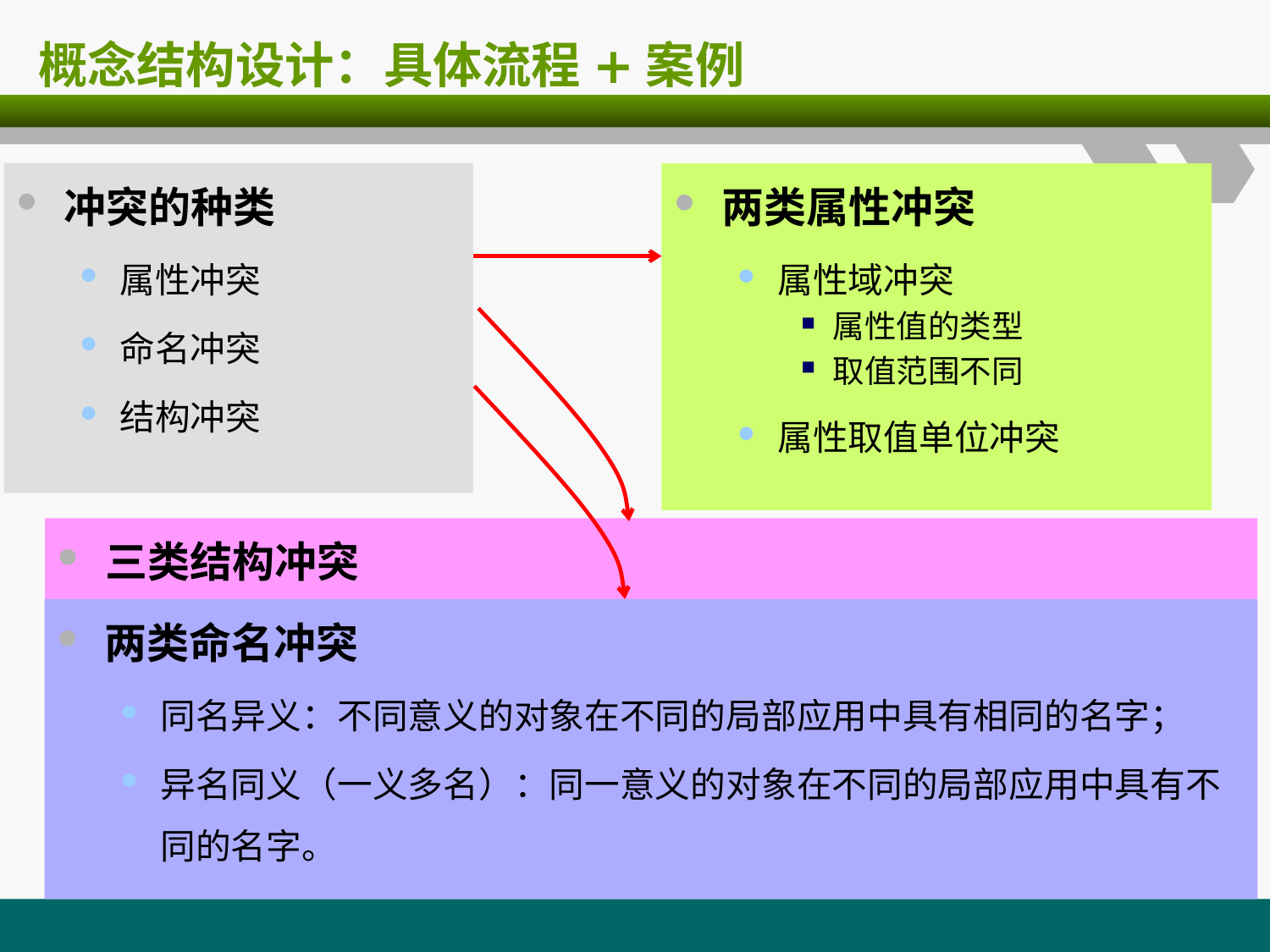

# 概念结构设计：具体流程+案例
冲突的种类
属性冲突
命名冲突
结构冲突

两类属性冲突
属性域冲突
属性值的类型
取值范围不同
属性取值单位冲突

三类结构冲突
同一对象在不同应用中具有不同的抽象；
同一实体在不同分E-R图中所包含的属性个数和属性排列次序不完全相同；
实体之间的联系在不同局部视图中呈现不同的类型。
两类命名冲突
同名异义：不同意义的对象在不同的局部应用中具有相同的名字；
异名同义（一义多名）：同一意义的对象在不同的局部应用中具有不同的名字。